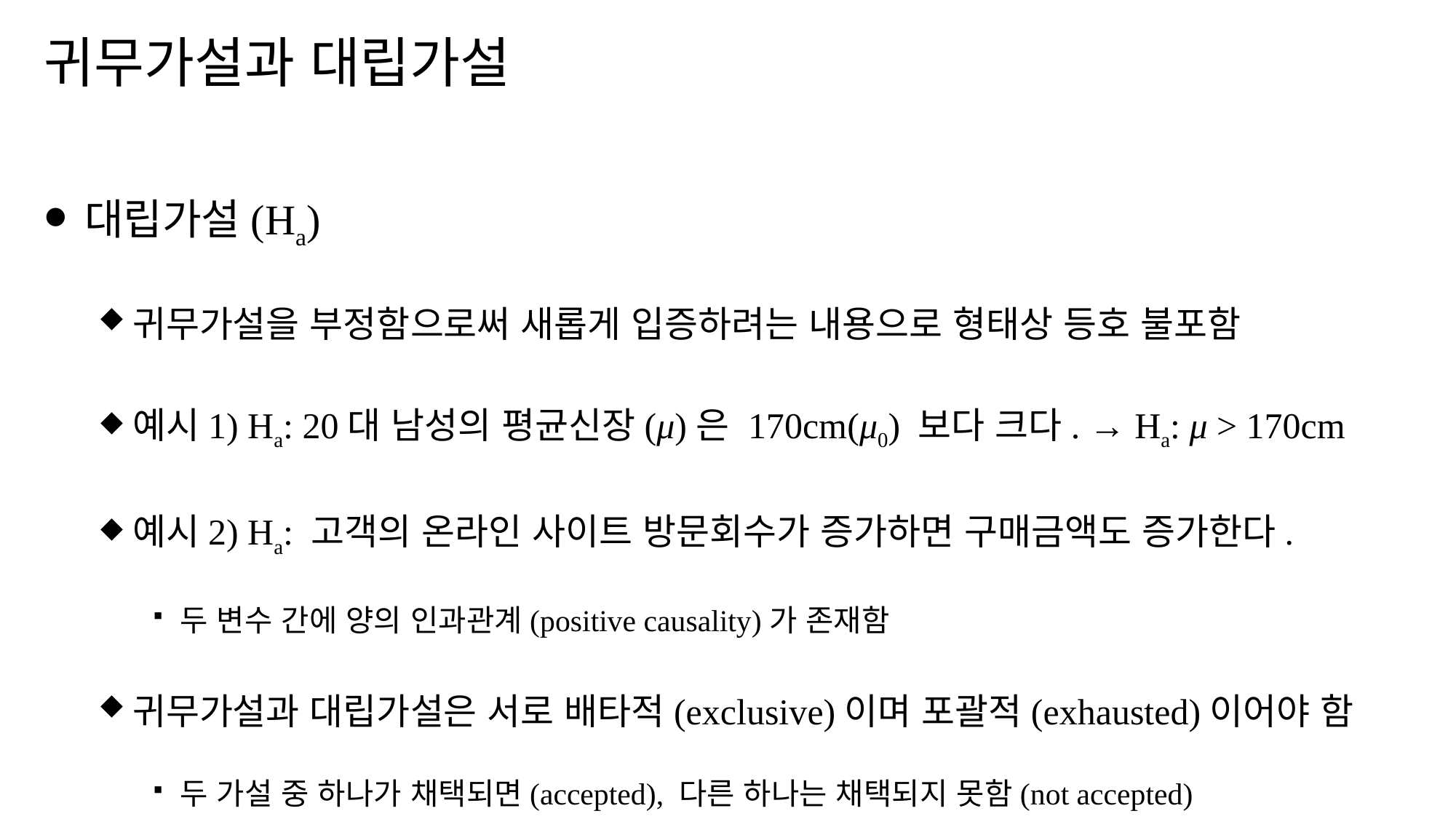

# 귀무가설과 대립가설
대립가설(Ha)
귀무가설을 부정함으로써 새롭게 입증하려는 내용으로 형태상 등호 불포함
예시1) Ha: 20대 남성의 평균신장(μ)은 170cm(μ0) 보다 크다. → Ha: μ > 170cm
예시2) Ha: 고객의 온라인 사이트 방문회수가 증가하면 구매금액도 증가한다.
두 변수 간에 양의 인과관계(positive causality)가 존재함
귀무가설과 대립가설은 서로 배타적(exclusive)이며 포괄적(exhausted)이어야 함
두 가설 중 하나가 채택되면(accepted), 다른 하나는 채택되지 못함(not accepted)